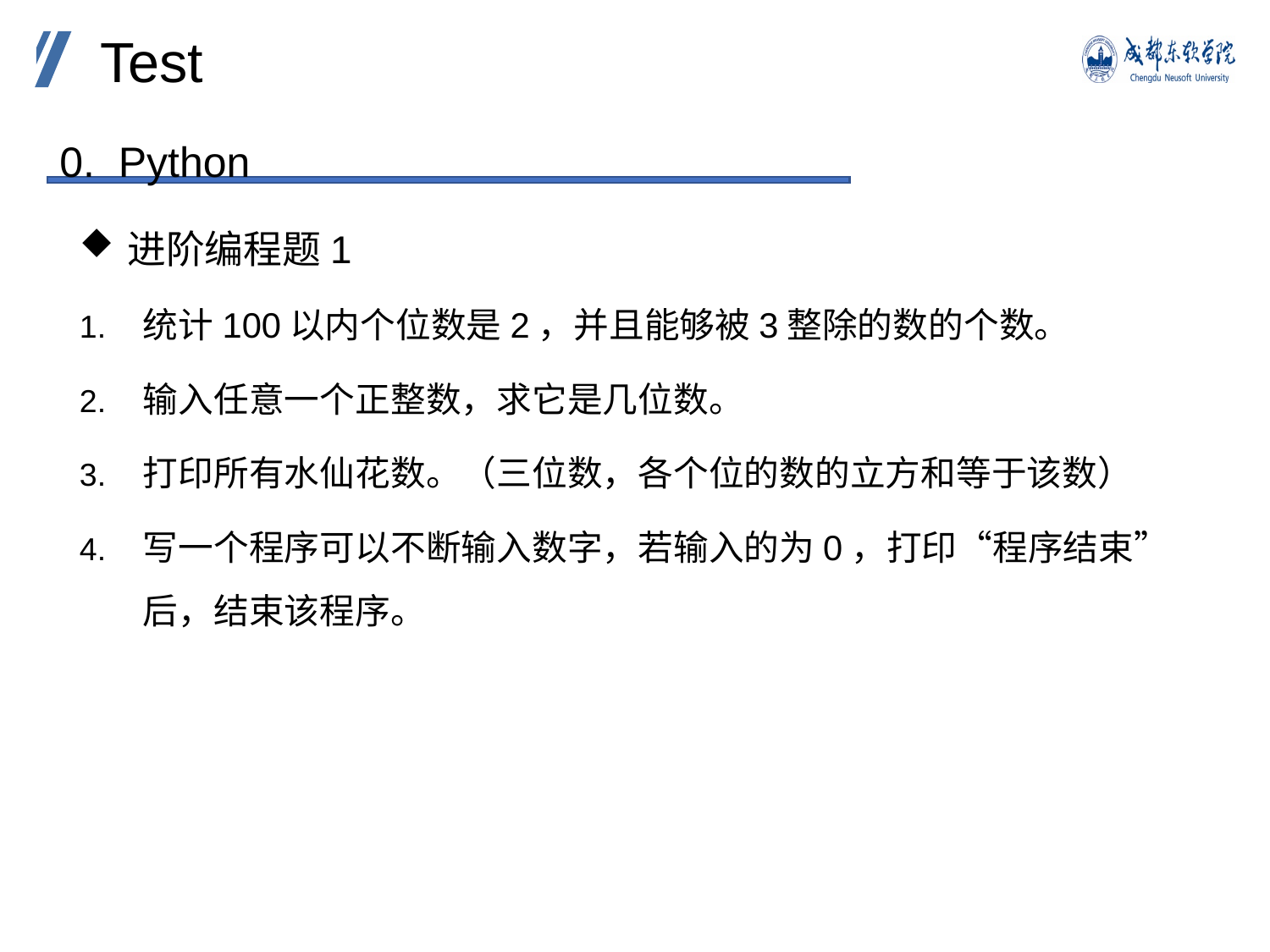

Test
0.  Python

进阶编程题1
统计100以内个位数是2，并且能够被3整除的数的个数。
输入任意一个正整数，求它是几位数。
打印所有水仙花数。（三位数，各个位的数的立方和等于该数）
写一个程序可以不断输入数字，若输入的为0，打印“程序结束”后，结束该程序。